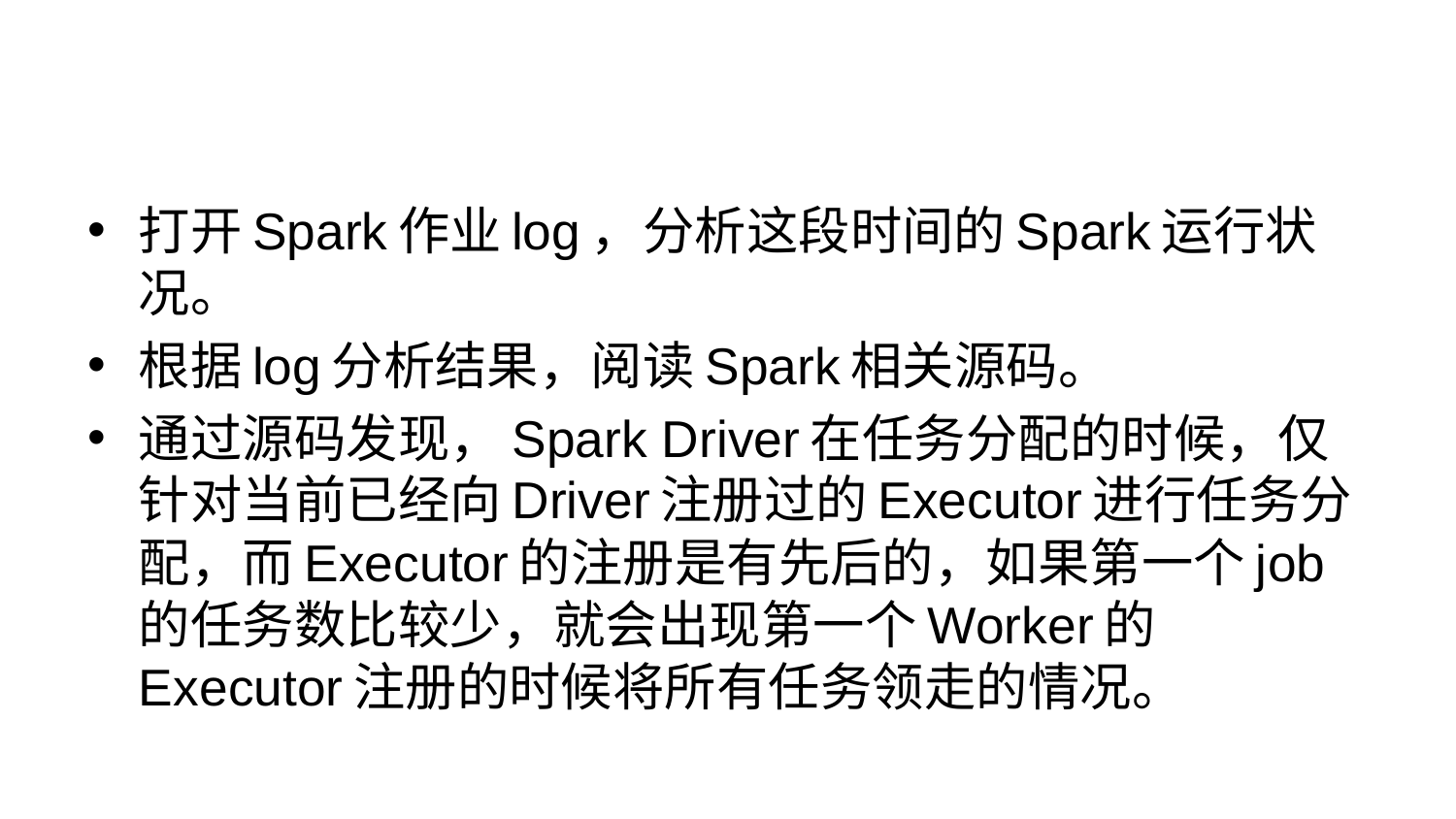

打开Spark作业log，分析这段时间的Spark运行状况。
根据log分析结果，阅读Spark相关源码。
通过源码发现，Spark Driver在任务分配的时候，仅针对当前已经向Driver注册过的Executor进行任务分配，而Executor的注册是有先后的，如果第一个job的任务数比较少，就会出现第一个Worker的Executor注册的时候将所有任务领走的情况。